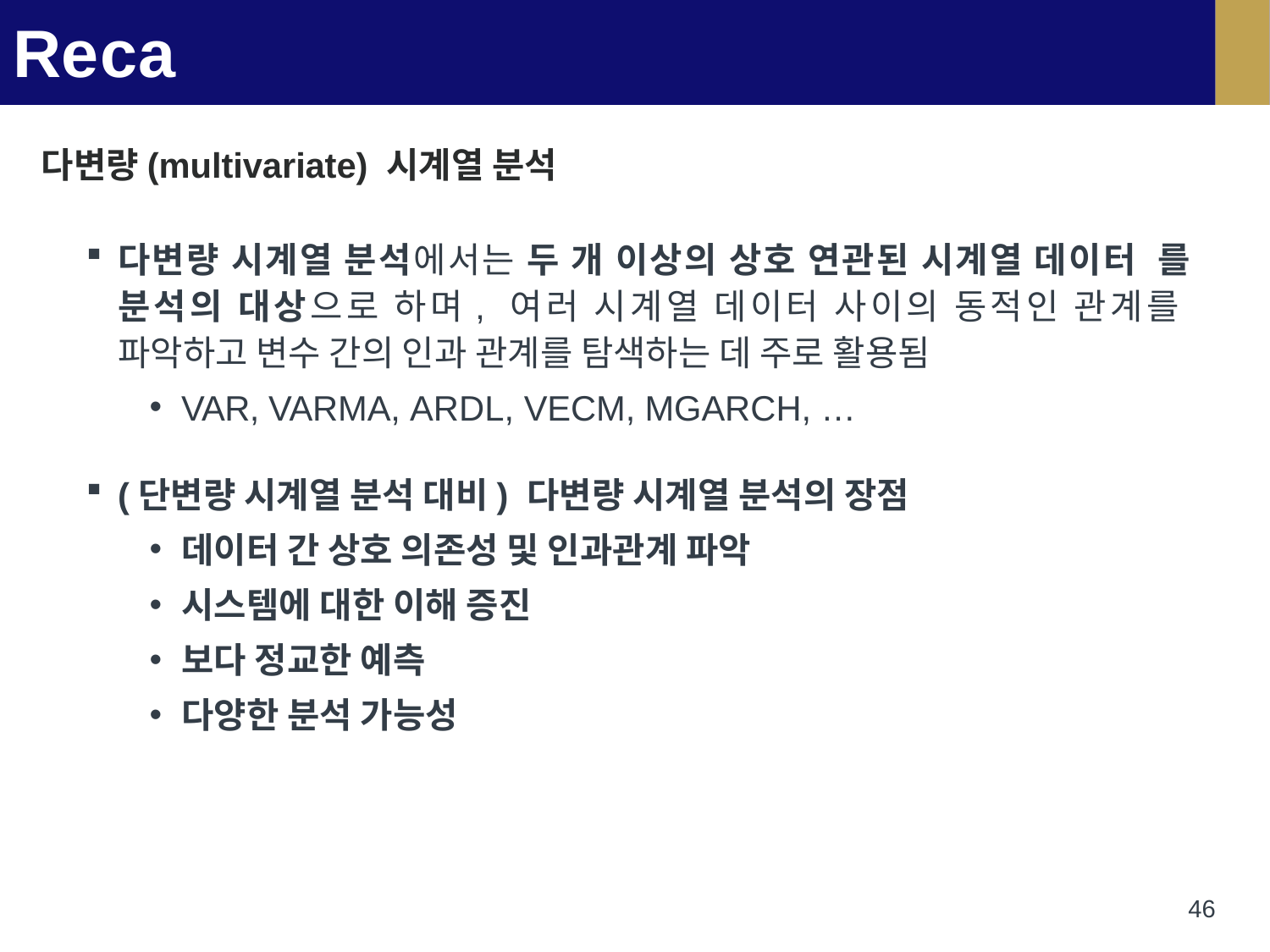

# Recap
다변량(multivariate) 시계열 분석

다변량 시계열 분석에서는 두 개 이상의 상호 연관된 시계열 데이터  를 분석의 대상으로 하며, 여러 시계열 데이터 사이의 동적인 관계를  파악하고 변수 간의 인과 관계를 탐색하는 데 주로 활용됨
VAR, VARMA, ARDL, VECM, MGARCH, …

(단변량 시계열 분석 대비) 다변량 시계열 분석의 장점
데이터 간 상호 의존성 및 인과관계 파악
시스템에 대한 이해 증진
보다 정교한 예측
다양한 분석 가능성
46